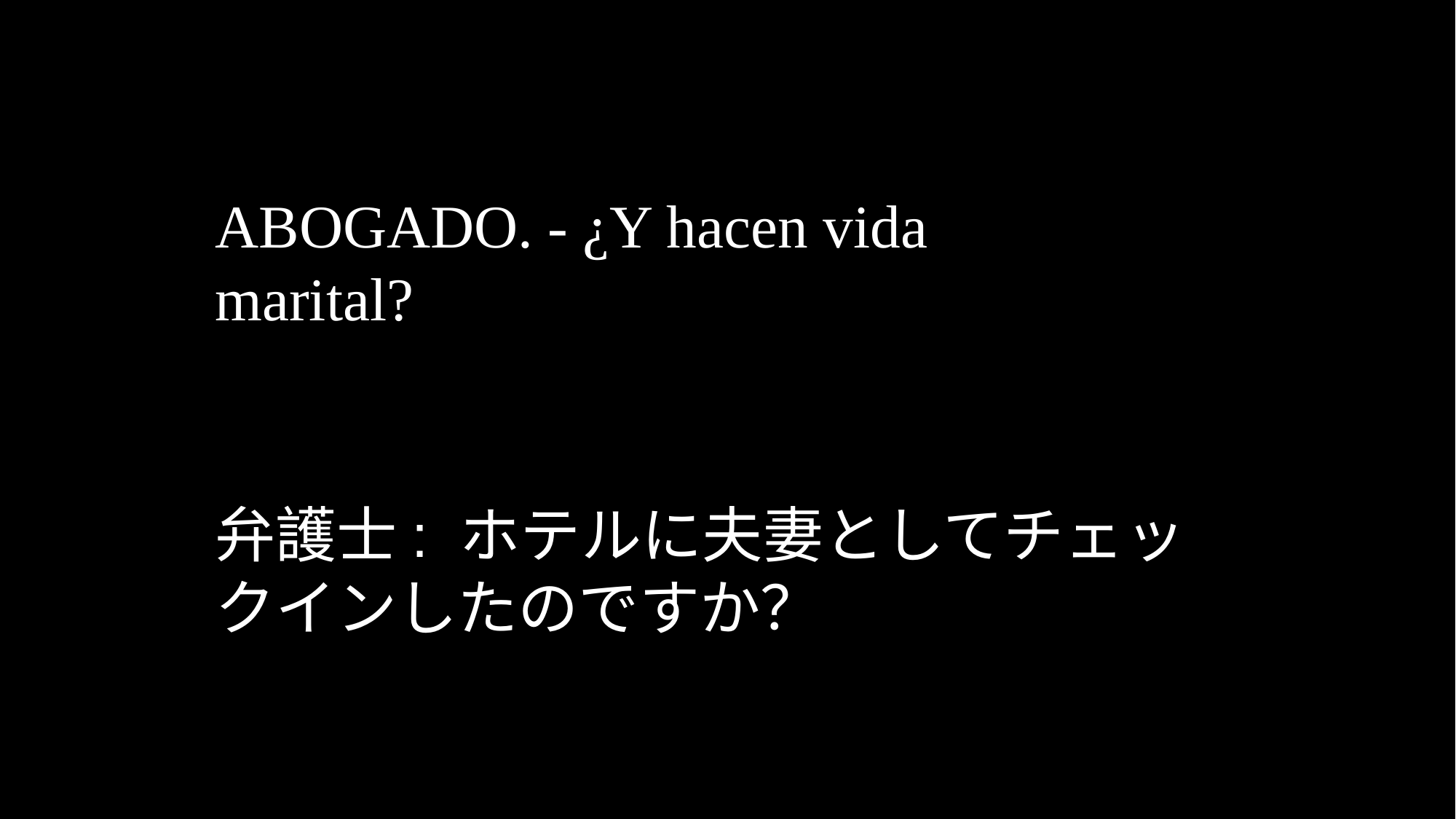

ABOGADO. - ¿Y hacen vida marital?

弁護士: ホテルに夫妻としてチェックインしたのですか？